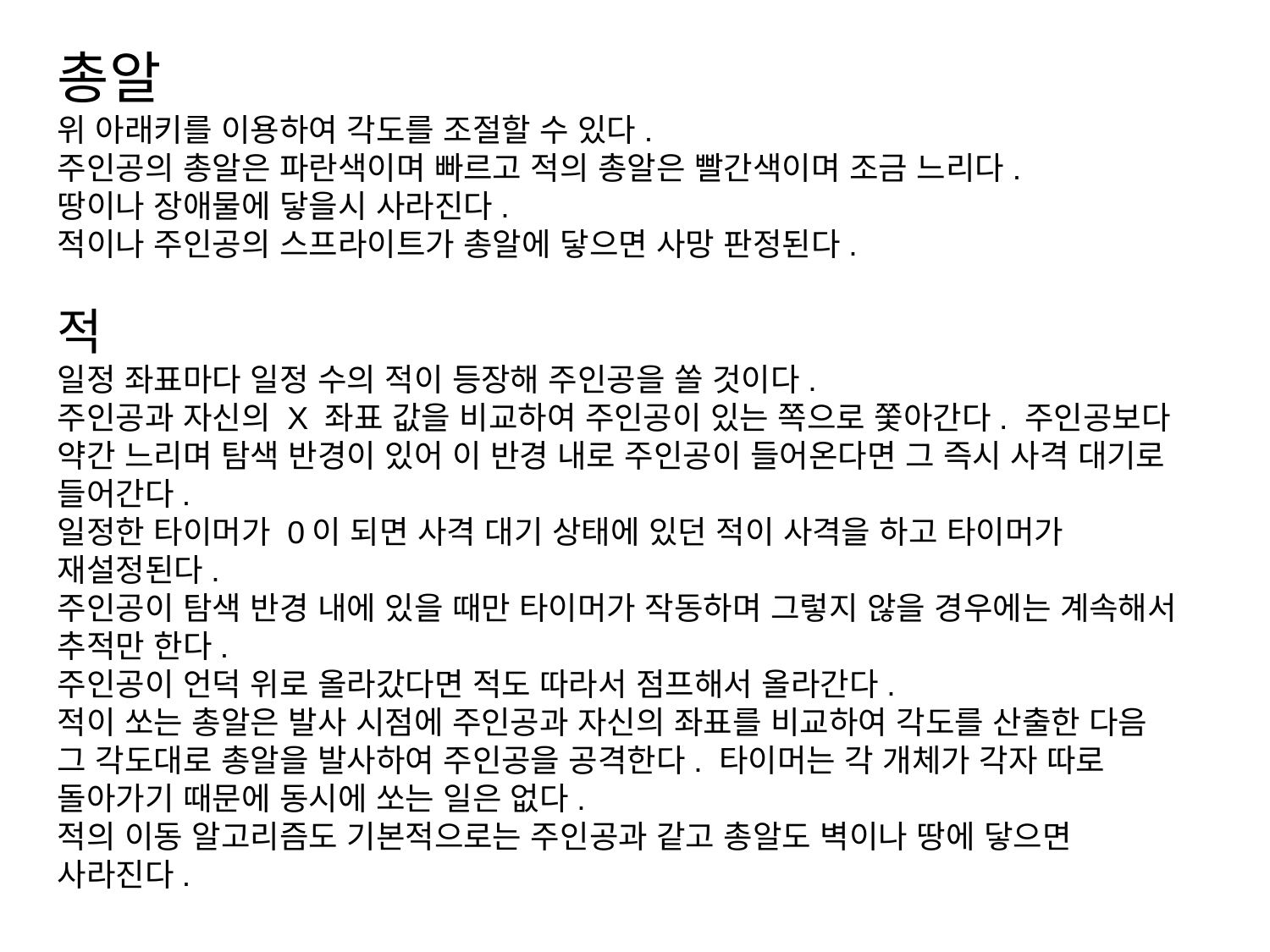

#
총알
위 아래키를 이용하여 각도를 조절할 수 있다.
주인공의 총알은 파란색이며 빠르고 적의 총알은 빨간색이며 조금 느리다.
땅이나 장애물에 닿을시 사라진다.
적이나 주인공의 스프라이트가 총알에 닿으면 사망 판정된다.

적
일정 좌표마다 일정 수의 적이 등장해 주인공을 쏠 것이다.
주인공과 자신의 X 좌표 값을 비교하여 주인공이 있는 쪽으로 쫓아간다. 주인공보다 약간 느리며 탐색 반경이 있어 이 반경 내로 주인공이 들어온다면 그 즉시 사격 대기로 들어간다.
일정한 타이머가 0이 되면 사격 대기 상태에 있던 적이 사격을 하고 타이머가 재설정된다.
주인공이 탐색 반경 내에 있을 때만 타이머가 작동하며 그렇지 않을 경우에는 계속해서 추적만 한다.
주인공이 언덕 위로 올라갔다면 적도 따라서 점프해서 올라간다.
적이 쏘는 총알은 발사 시점에 주인공과 자신의 좌표를 비교하여 각도를 산출한 다음 그 각도대로 총알을 발사하여 주인공을 공격한다. 타이머는 각 개체가 각자 따로 돌아가기 때문에 동시에 쏘는 일은 없다.
적의 이동 알고리즘도 기본적으로는 주인공과 같고 총알도 벽이나 땅에 닿으면 사라진다.